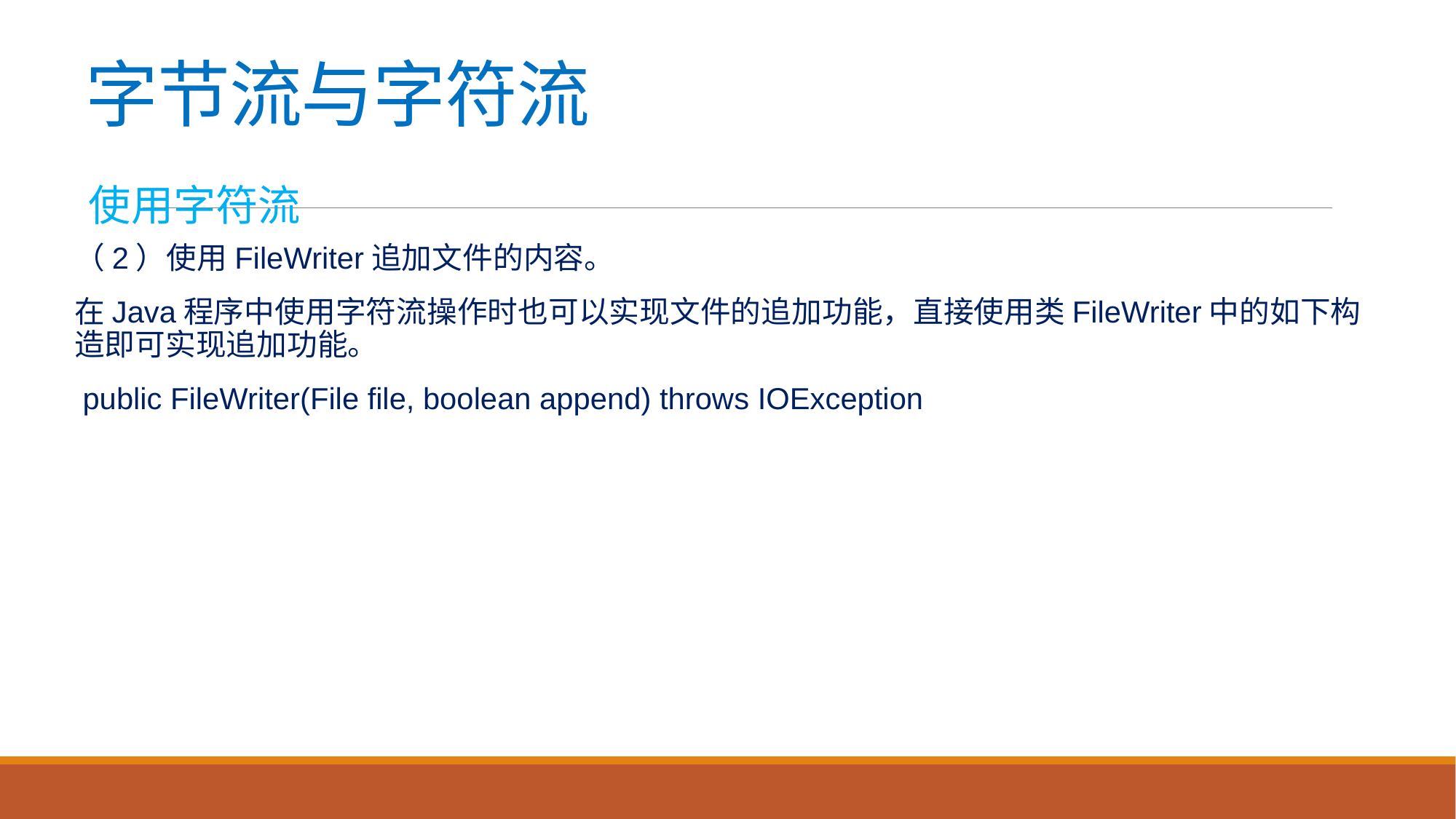

# 字节流与字符流
使用字符流
（2）使用FileWriter追加文件的内容。
在Java程序中使用字符流操作时也可以实现文件的追加功能，直接使用类FileWriter中的如下构造即可实现追加功能。
 public FileWriter(File file, boolean append) throws IOException